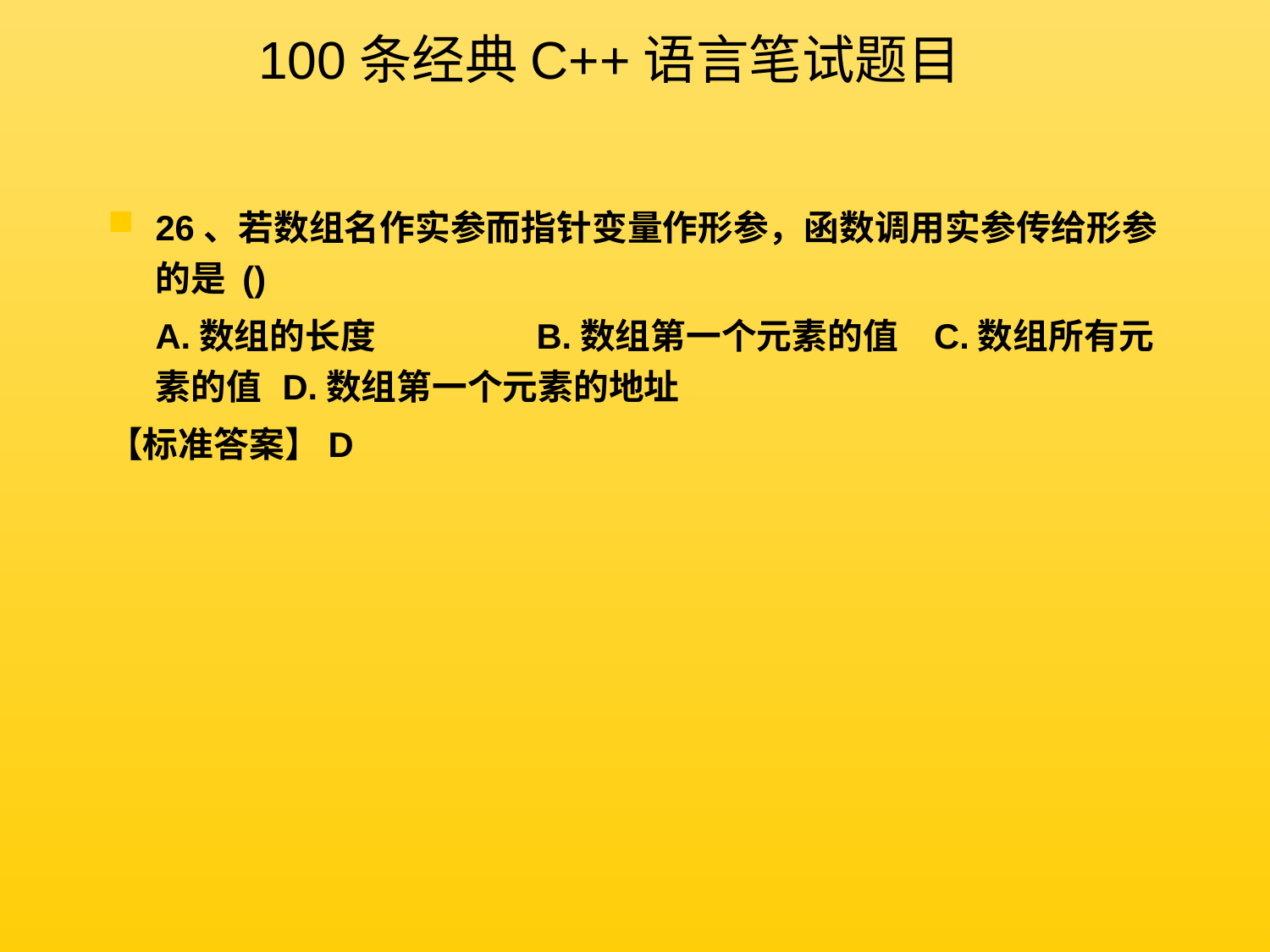

100条经典C++语言笔试题目
26、若数组名作实参而指针变量作形参，函数调用实参传给形参的是 ()
	A.数组的长度		B.数组第一个元素的值	 C.数组所有元素的值	D.数组第一个元素的地址
【标准答案】D